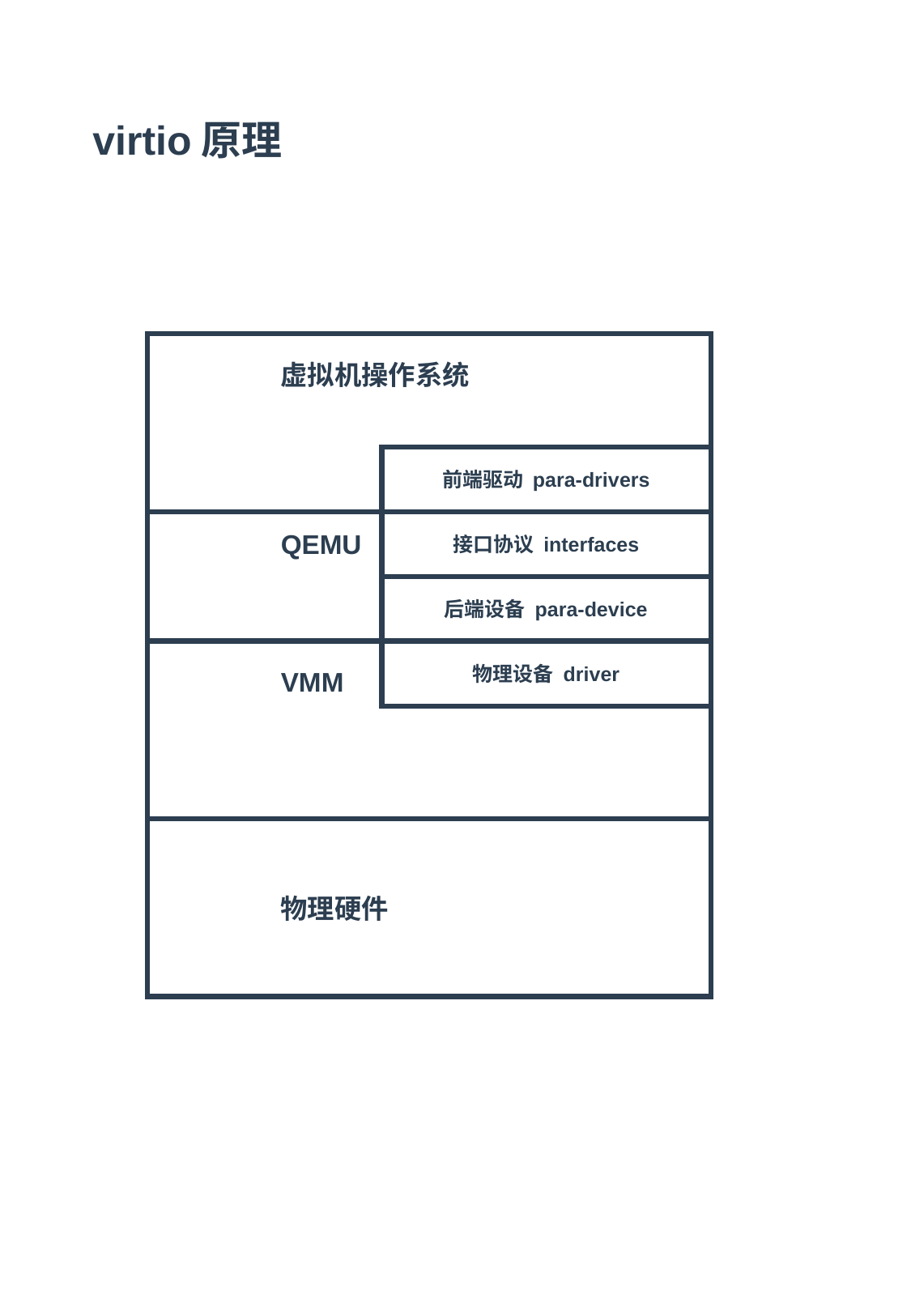

virtio原理
	虚拟机操作系统

前端驱动 para-drivers

	QEMU

接口协议 interfaces
后端设备 para-device
	VMM

物理设备 driver
	物理硬件